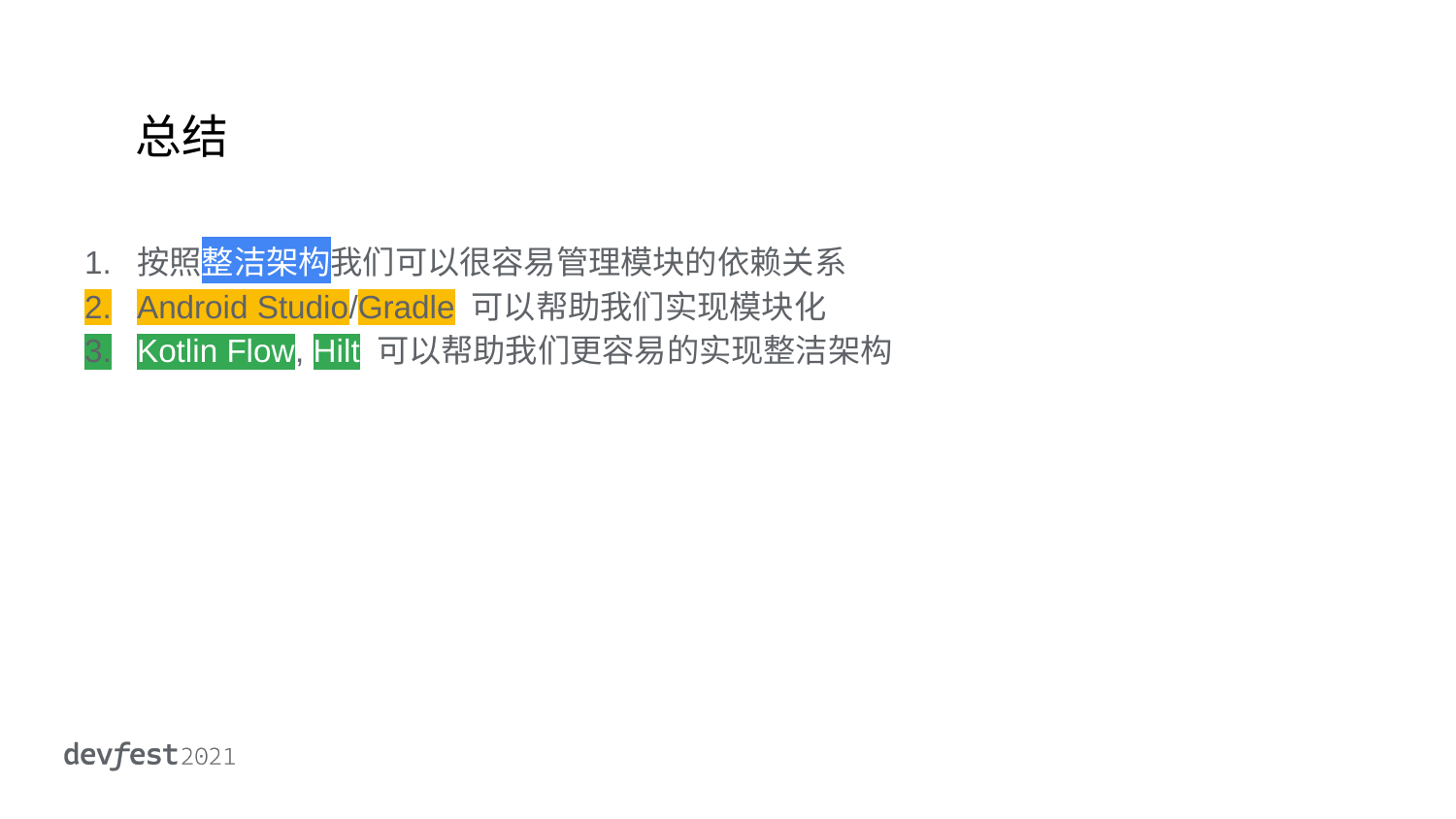

总结
按照整洁架构我们可以很容易管理模块的依赖关系
Android Studio/Gradle 可以帮助我们实现模块化
Kotlin Flow, Hilt 可以帮助我们更容易的实现整洁架构